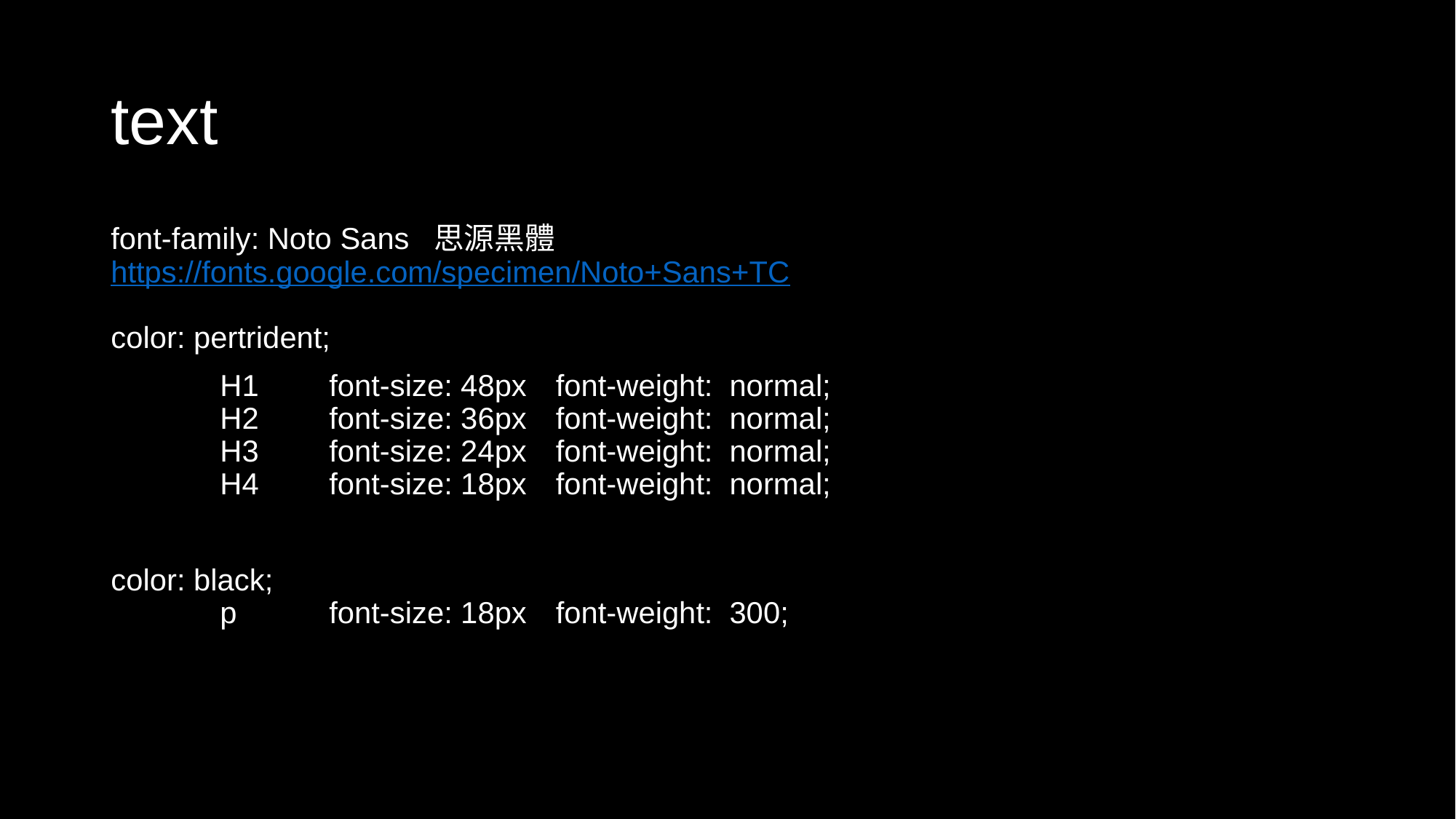

# text
font-family: Noto Sans  思源黑體
https://fonts.google.com/specimen/Noto+Sans+TC
color: pertrident;
	H1	font-size: 48px	 font-weight:  normal;
	H2	font-size: 36px	 font-weight:  normal;
	H3	font-size: 24px	 font-weight:  normal;
	H4	font-size: 18px	 font-weight:  normal;

color: black;
	p	font-size: 18px	 font-weight:  300;